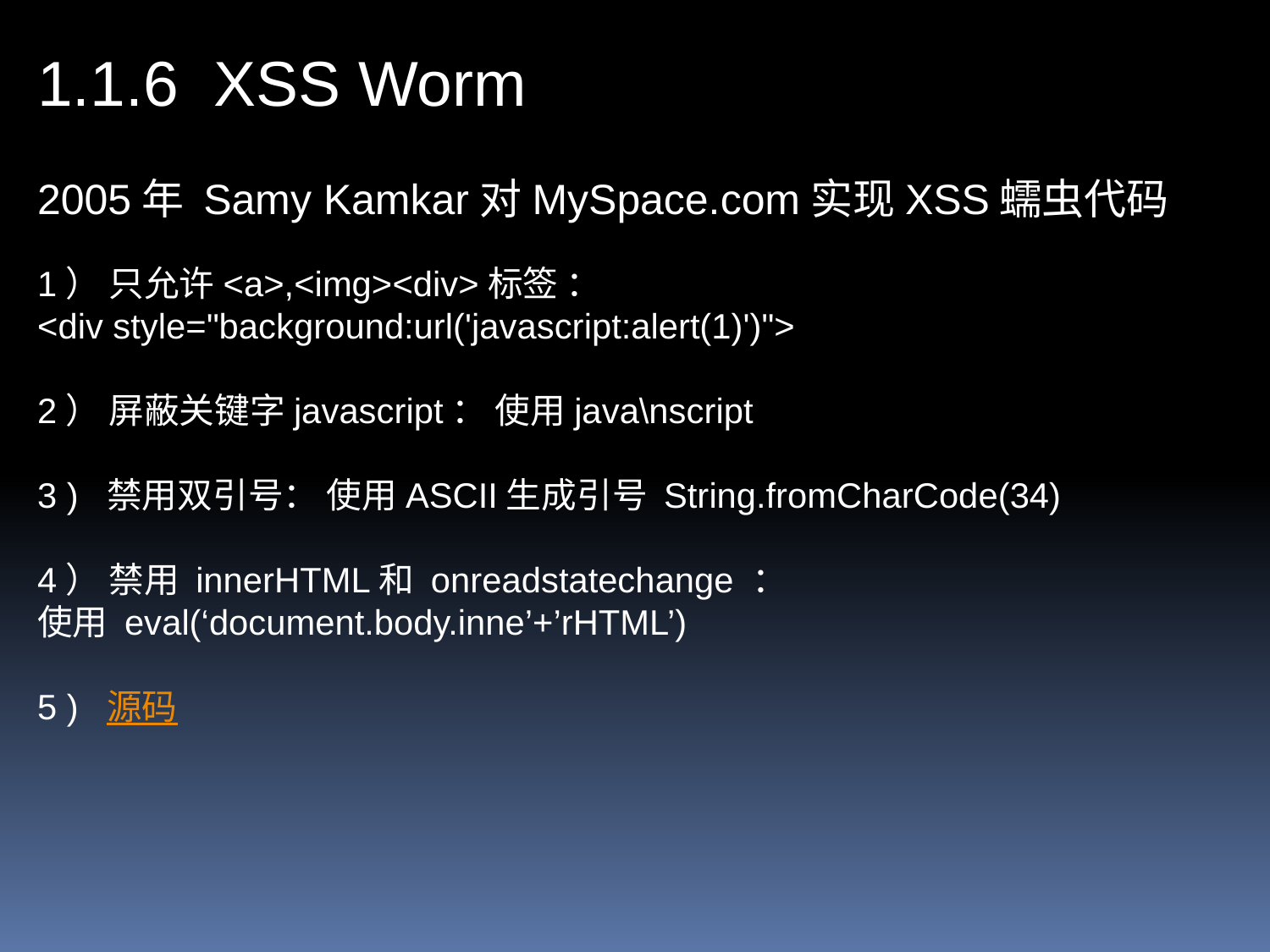

1.1.6  XSS Worm
2005年 Samy Kamkar对MySpace.com实现XSS蠕虫代码

1） 只允许<a>,<img><div>标签 ：
<div style="background:url('javascript:alert(1)')">

2） 屏蔽关键字javascript： 使用java\nscript

3 )  禁用双引号： 使用ASCII生成引号 String.fromCharCode(34)

4） 禁用 innerHTML和 onreadstatechange ：
使用 eval(‘document.body.inne’+’rHTML’)

5 )  源码